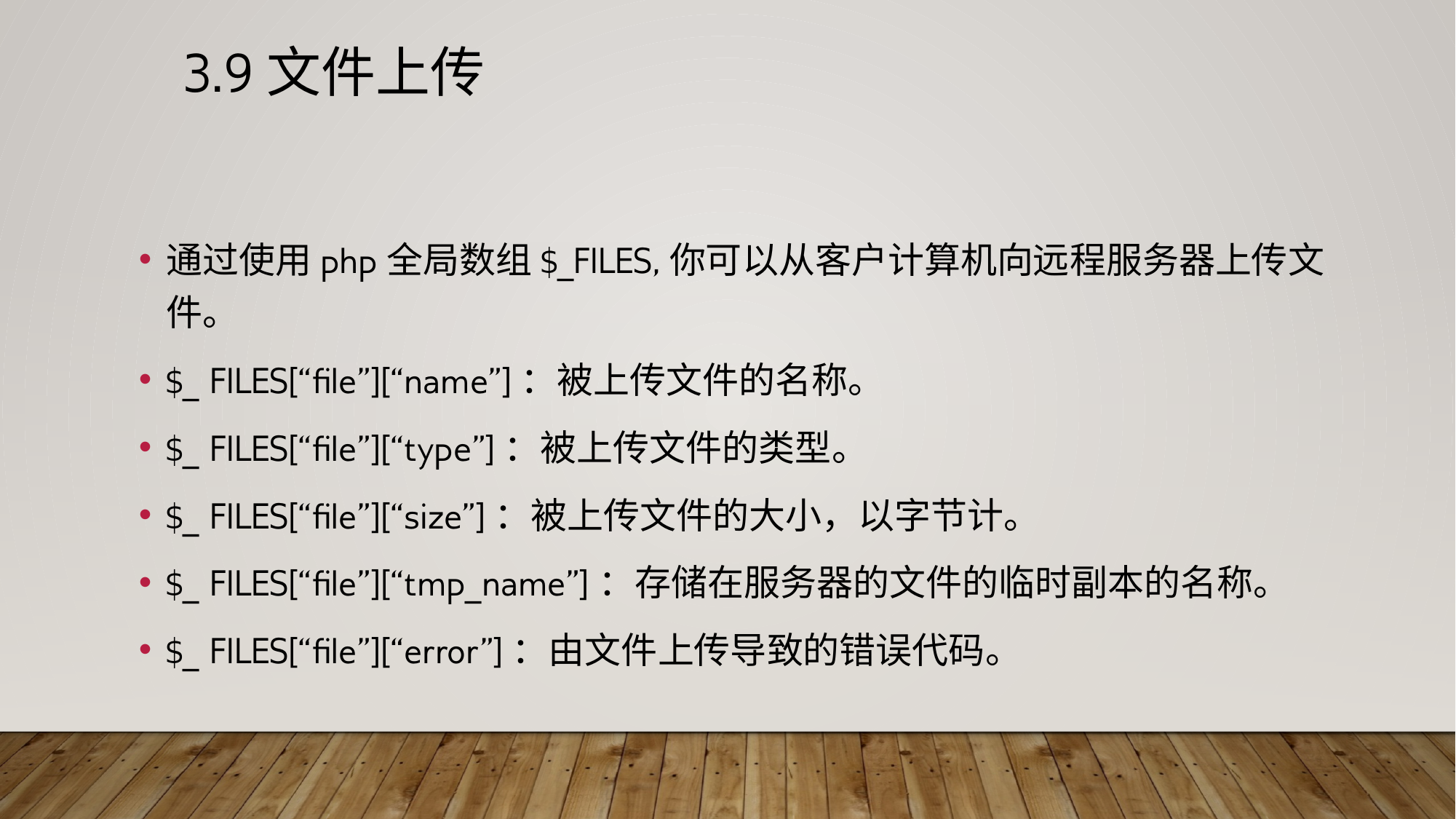

# 3.9文件上传
通过使用php全局数组$_FILES,你可以从客户计算机向远程服务器上传文件。
$_ FILES[“file”][“name”]：被上传文件的名称。
$_ FILES[“file”][“type”]：被上传文件的类型。
$_ FILES[“file”][“size”]：被上传文件的大小，以字节计。
$_ FILES[“file”][“tmp_name”]：存储在服务器的文件的临时副本的名称。
$_ FILES[“file”][“error”]：由文件上传导致的错误代码。